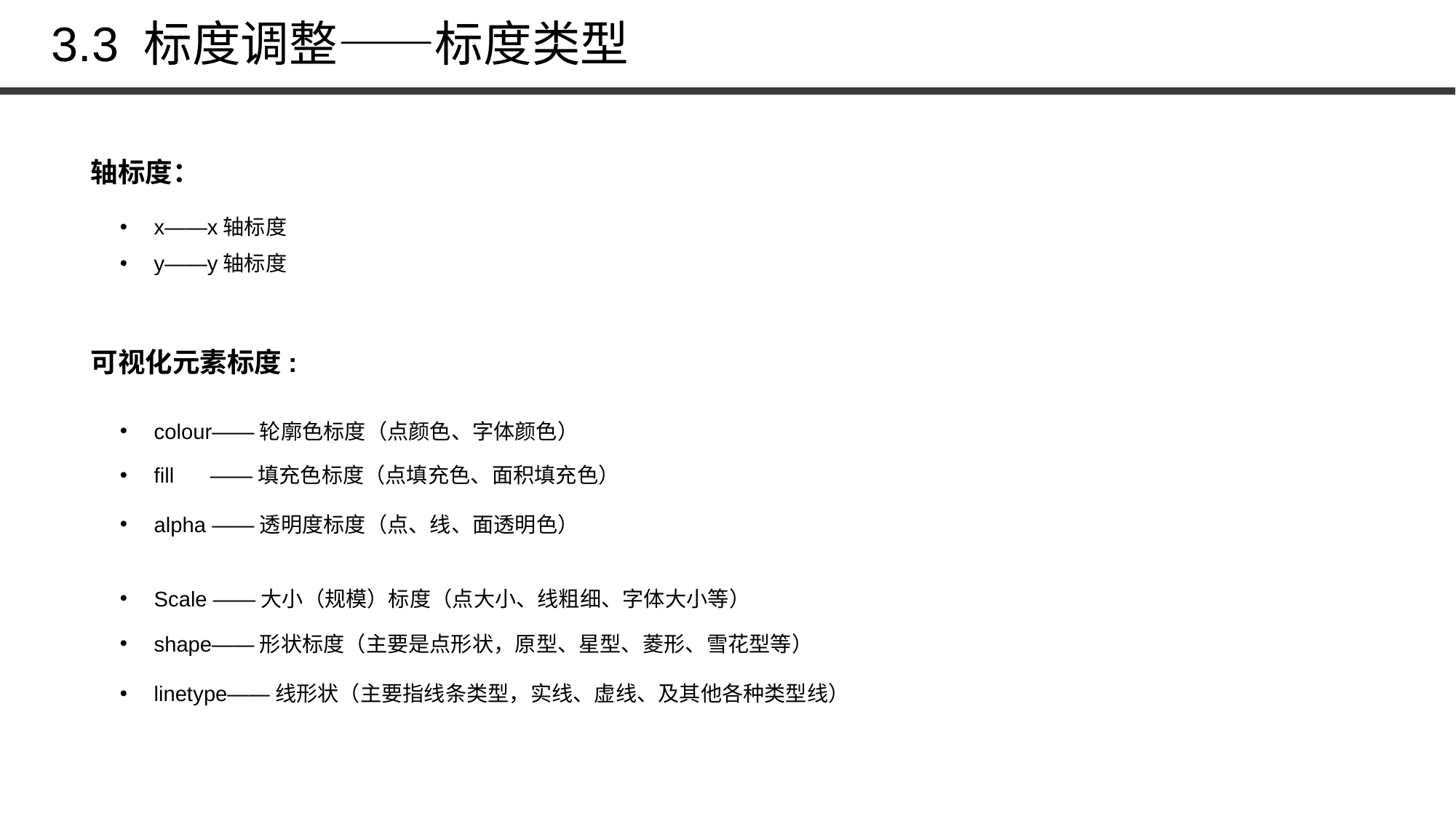

3.3 标度调整——标度类型
轴标度：
x——x轴标度
y——y轴标度
可视化元素标度:
colour——轮廓色标度（点颜色、字体颜色）
fill      ——填充色标度（点填充色、面积填充色）
alpha ——透明度标度（点、线、面透明色）
Scale ——大小（规模）标度（点大小、线粗细、字体大小等）
shape——形状标度（主要是点形状，原型、星型、菱形、雪花型等）
linetype——线形状（主要指线条类型，实线、虚线、及其他各种类型线）